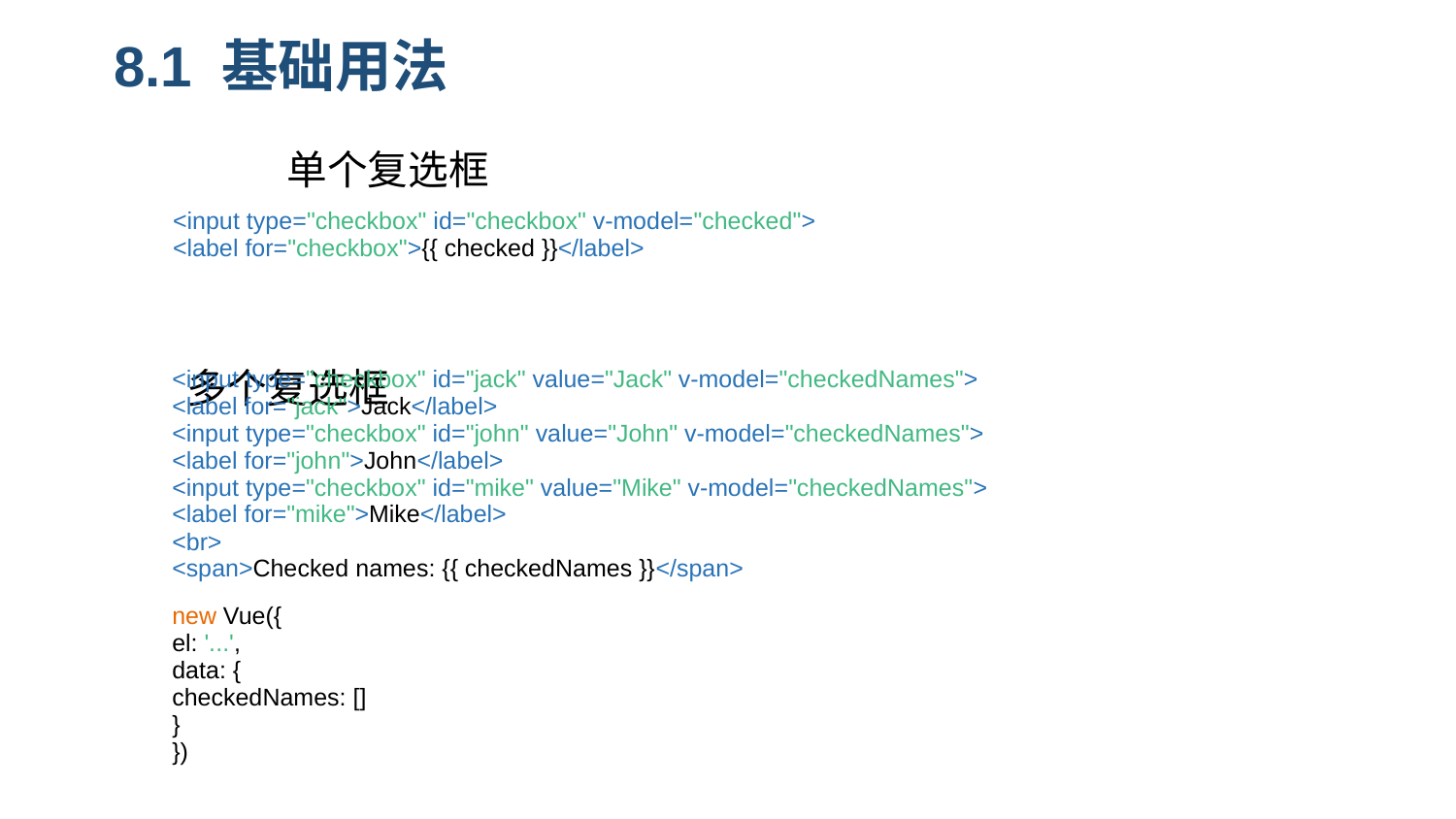

# 8.1 基础用法
	单个复选框

    多个复选框

| <input type="checkbox" id="checkbox" v-model="checked"> <label for="checkbox">{{ checked }}</label> |
| --- |
| <input type="checkbox" id="jack" value="Jack" v-model="checkedNames"> <label for="jack">Jack</label> <input type="checkbox" id="john" value="John" v-model="checkedNames"> <label for="john">John</label> <input type="checkbox" id="mike" value="Mike" v-model="checkedNames"> <label for="mike">Mike</label> <br> <span>Checked names: {{ checkedNames }}</span> |
| --- |
| new Vue({ el: '...', data: { checkedNames: [] } }) |
| --- |
66